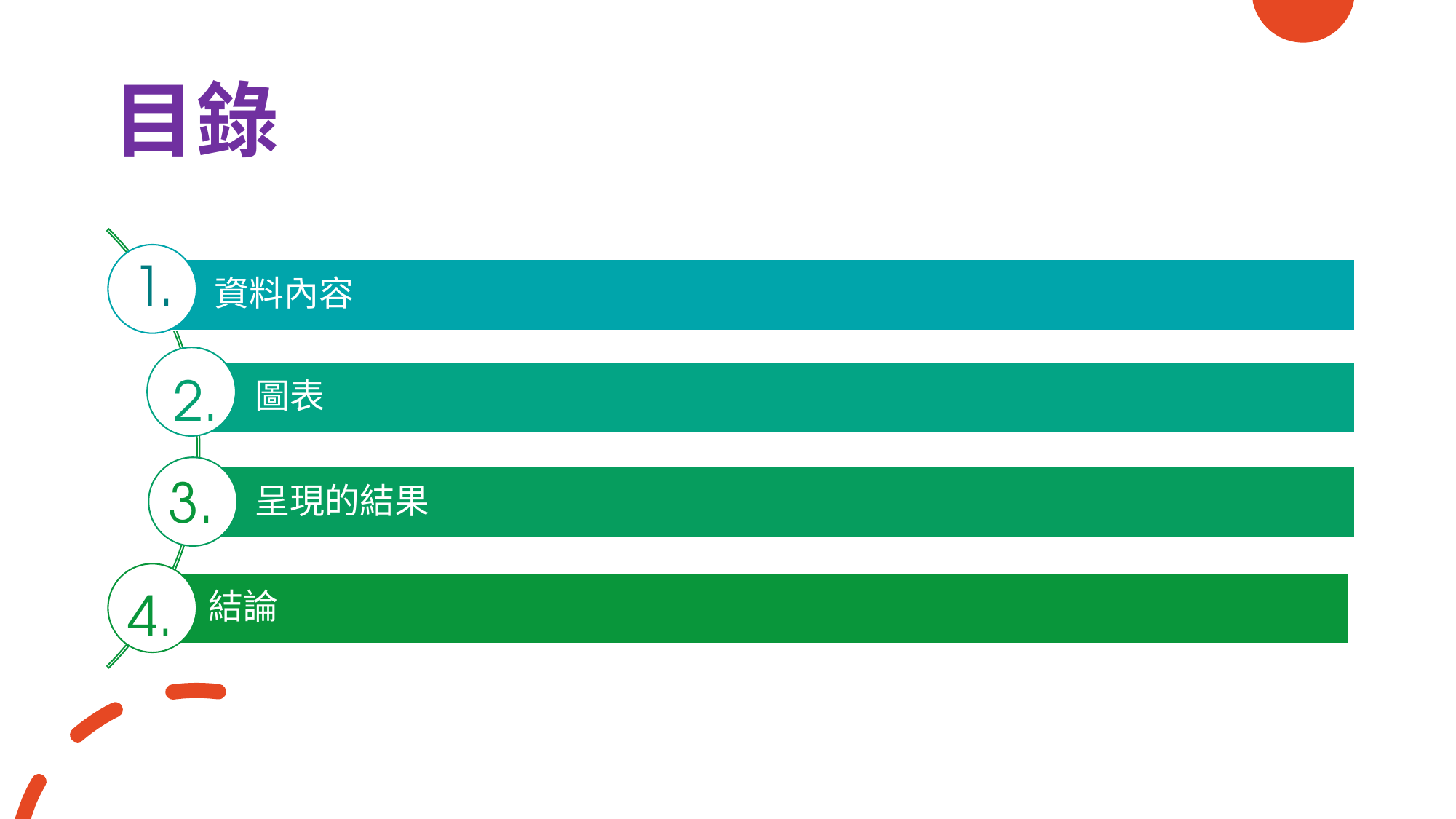

# 目錄
資料內容
圖表
呈現的結果
結論
1.
2.
3.
4.